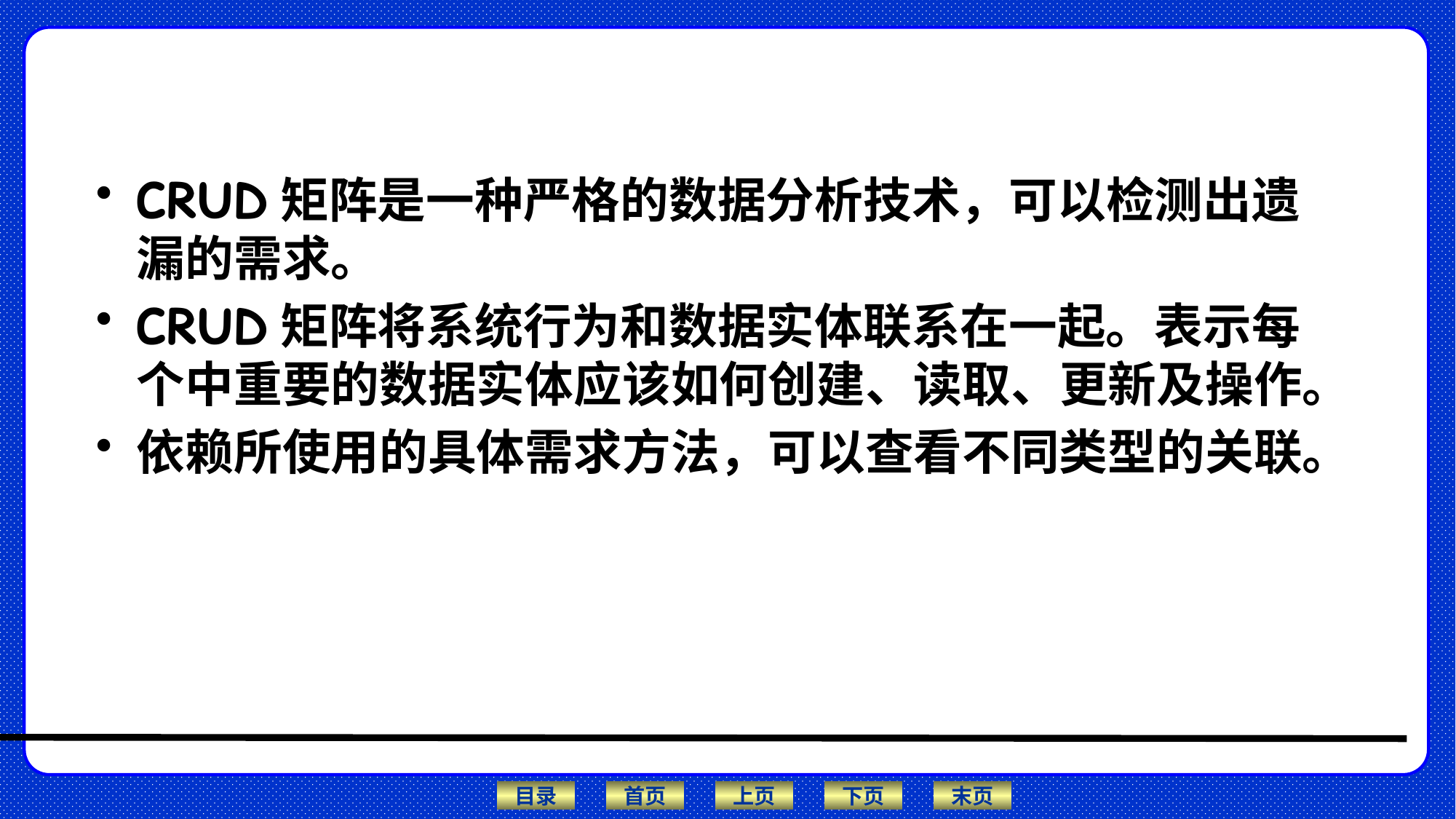

#
CRUD矩阵是一种严格的数据分析技术，可以检测出遗漏的需求。
CRUD矩阵将系统行为和数据实体联系在一起。表示每个中重要的数据实体应该如何创建、读取、更新及操作。
依赖所使用的具体需求方法，可以查看不同类型的关联。